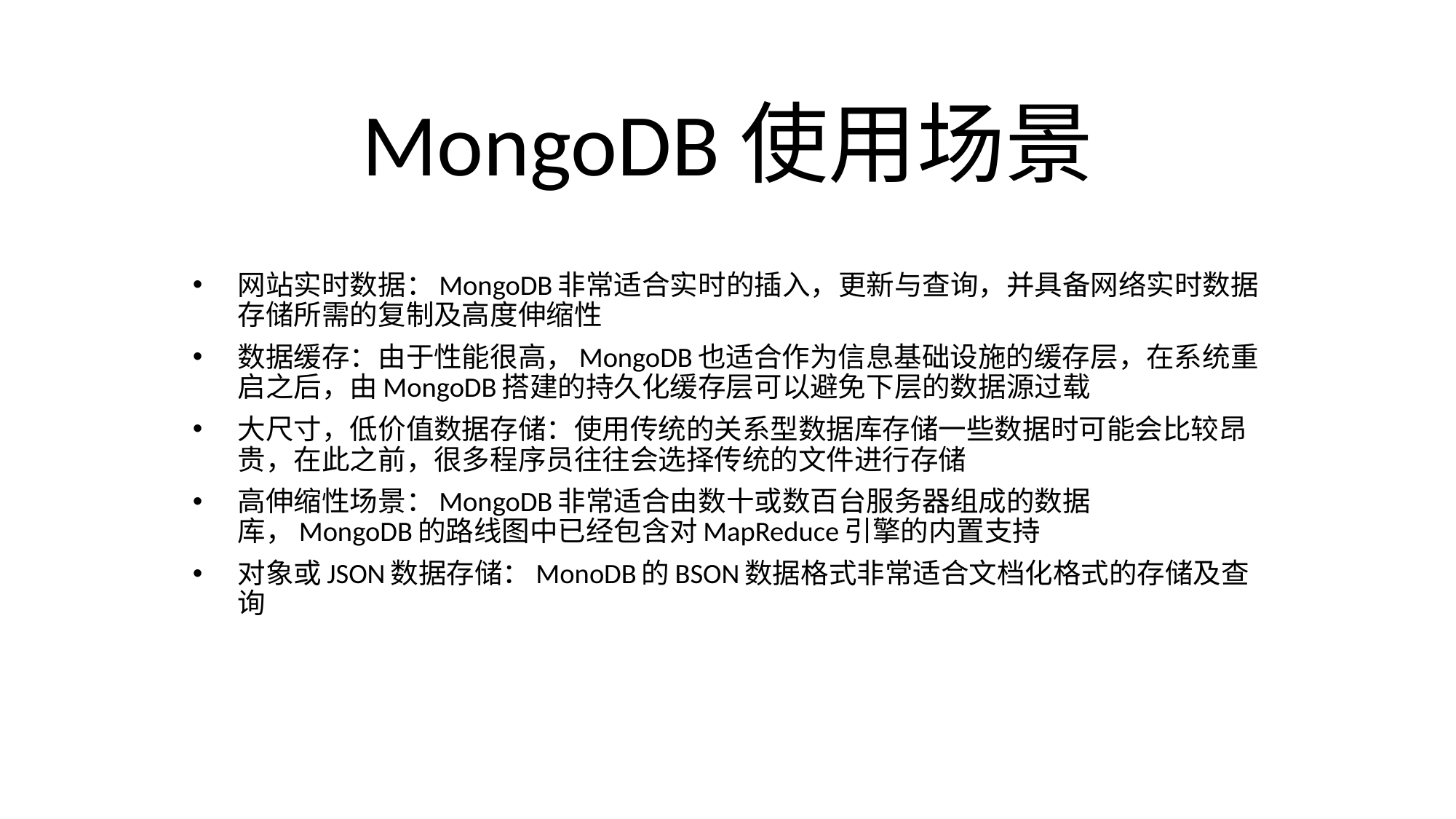

# MongoDB使用场景
网站实时数据：MongoDB非常适合实时的插入，更新与查询，并具备网络实时数据存储所需的复制及高度伸缩性
数据缓存：由于性能很高，MongoDB也适合作为信息基础设施的缓存层，在系统重启之后，由MongoDB搭建的持久化缓存层可以避免下层的数据源过载
大尺寸，低价值数据存储：使用传统的关系型数据库存储一些数据时可能会比较昂贵，在此之前，很多程序员往往会选择传统的文件进行存储
高伸缩性场景：MongoDB非常适合由数十或数百台服务器组成的数据库，MongoDB的路线图中已经包含对MapReduce引擎的内置支持
对象或JSON数据存储：MonoDB的BSON数据格式非常适合文档化格式的存储及查询